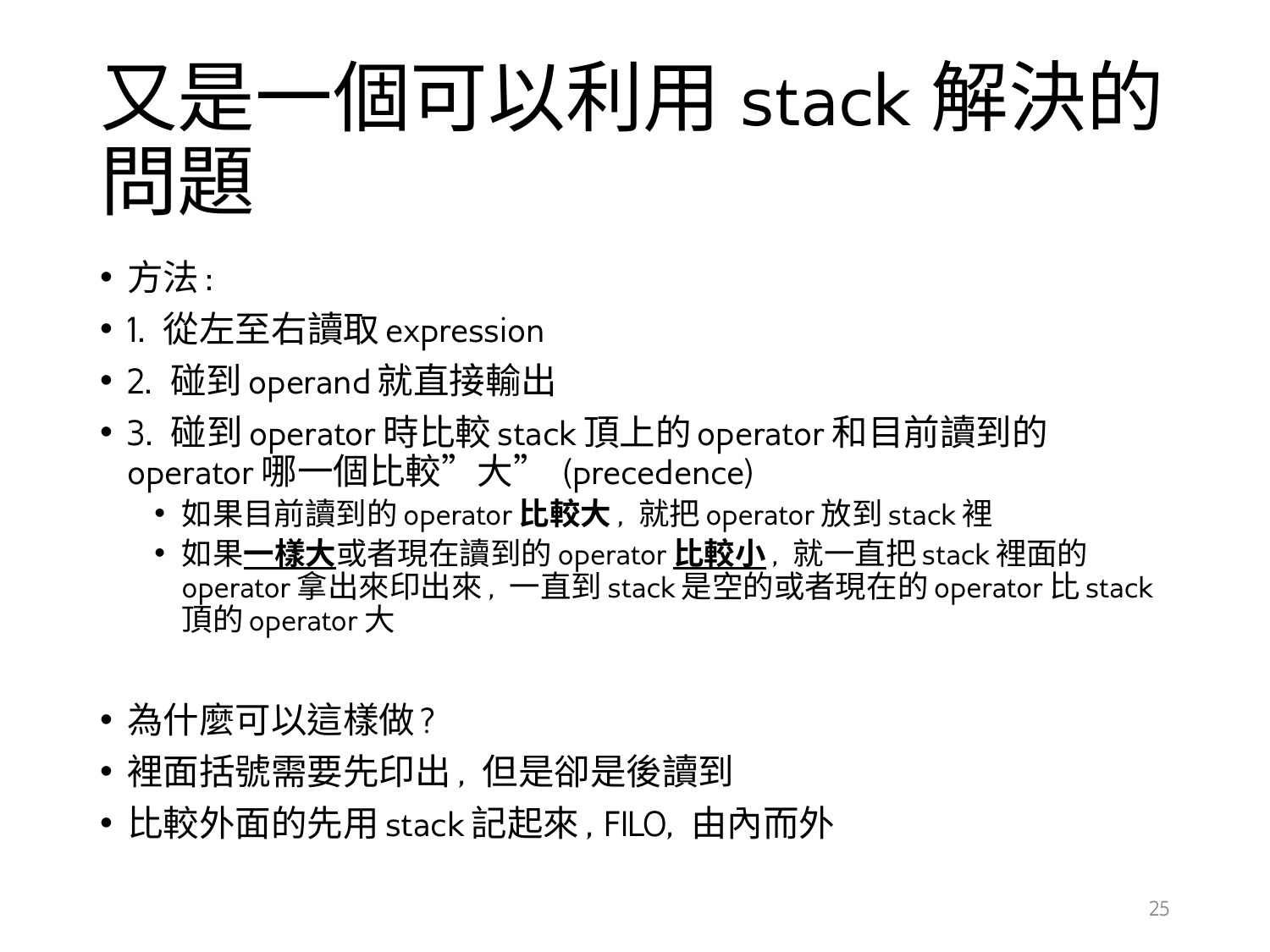

# 又是一個可以利用stack解決的問題
方法:
1. 從左至右讀取expression
2. 碰到operand就直接輸出
3. 碰到operator時比較stack頂上的operator和目前讀到的operator哪一個比較”大” (precedence)
如果目前讀到的operator比較大, 就把operator放到stack裡
如果一樣大或者現在讀到的operator比較小, 就一直把stack裡面的operator拿出來印出來, 一直到stack是空的或者現在的operator比stack頂的operator大

為什麼可以這樣做?
裡面括號需要先印出, 但是卻是後讀到
比較外面的先用stack記起來, FILO, 由內而外
25